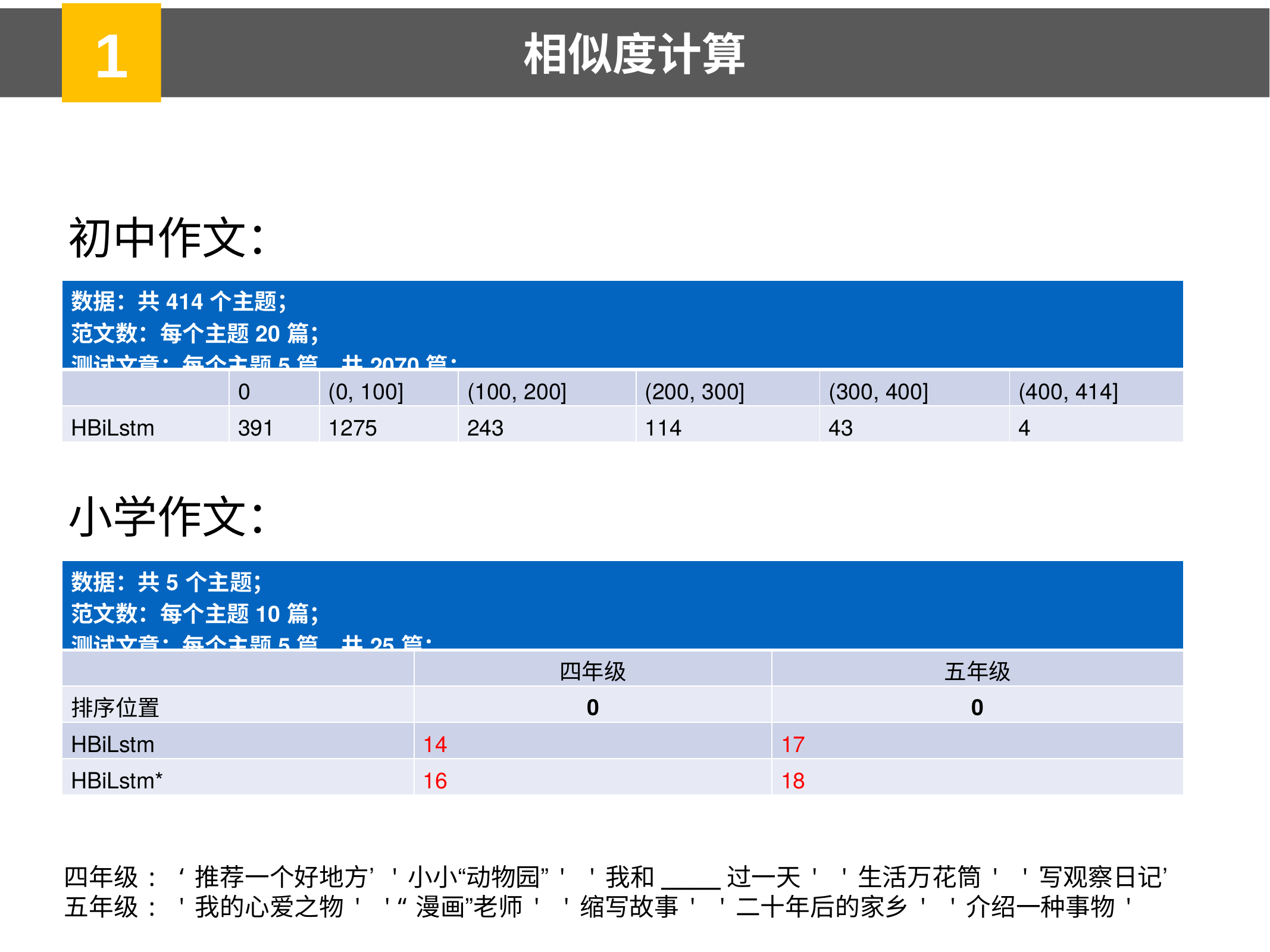

1

相似度计算
初中作文：
| 数据：共414个主题； 范文数：每个主题20篇； 测试文章：每个主题5篇，共2070篇； |  |  |  |  |  |  |
| --- | --- | --- | --- | --- | --- | --- |
|  | 0 | (0, 100] | (100, 200] | (200, 300] | (300, 400] | (400, 414] |
| HBiLstm | 391 | 1275 | 243 | 114 | 43 | 4 |
小学作文：
| 数据：共5个主题； 范文数：每个主题10篇； 测试文章：每个主题5篇，共25篇； |  |  |
| --- | --- | --- |
|  | 四年级 | 五年级 |
| 排序位置 | 0 | 0 |
| HBiLstm | 14 | 17 |
| HBiLstm\* | 16 | 18 |
四年级: ‘推荐一个好地方’ '小小“动物园”' '我和____过一天' '生活万花筒' '写观察日记’
五年级: '我的心爱之物' '“漫画”老师' '缩写故事' '二十年后的家乡' '介绍一种事物'